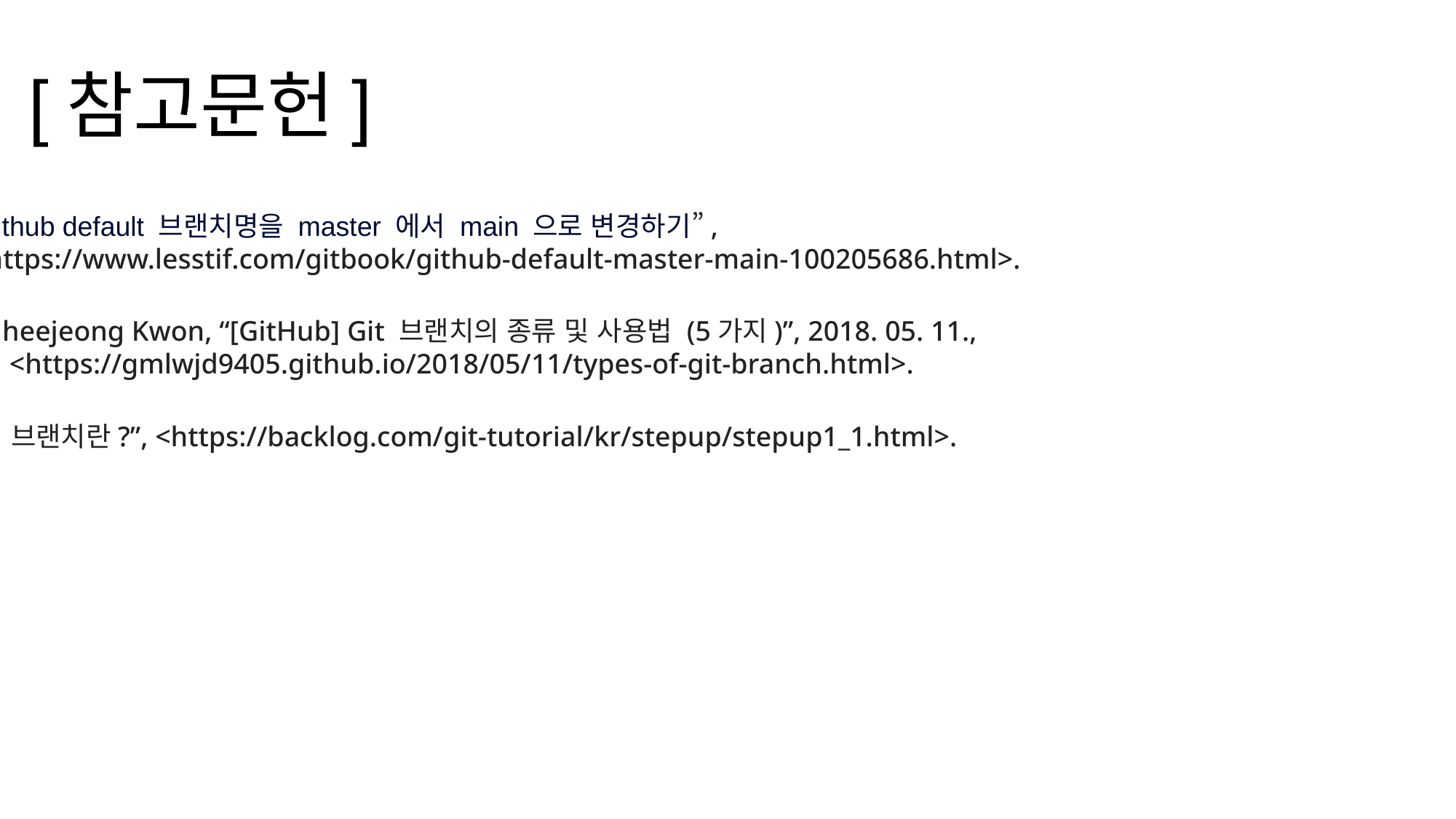

[참고문헌]
“github default 브랜치명을 master 에서 main 으로 변경하기”,
<https://www.lesstif.com/gitbook/github-default-master-main-100205686.html>.
heejeong Kwon, “[GitHub] Git 브랜치의 종류 및 사용법 (5가지)”, 2018. 05. 11.,
 <https://gmlwjd9405.github.io/2018/05/11/types-of-git-branch.html>.
“브랜치란?”, <https://backlog.com/git-tutorial/kr/stepup/stepup1_1.html>.